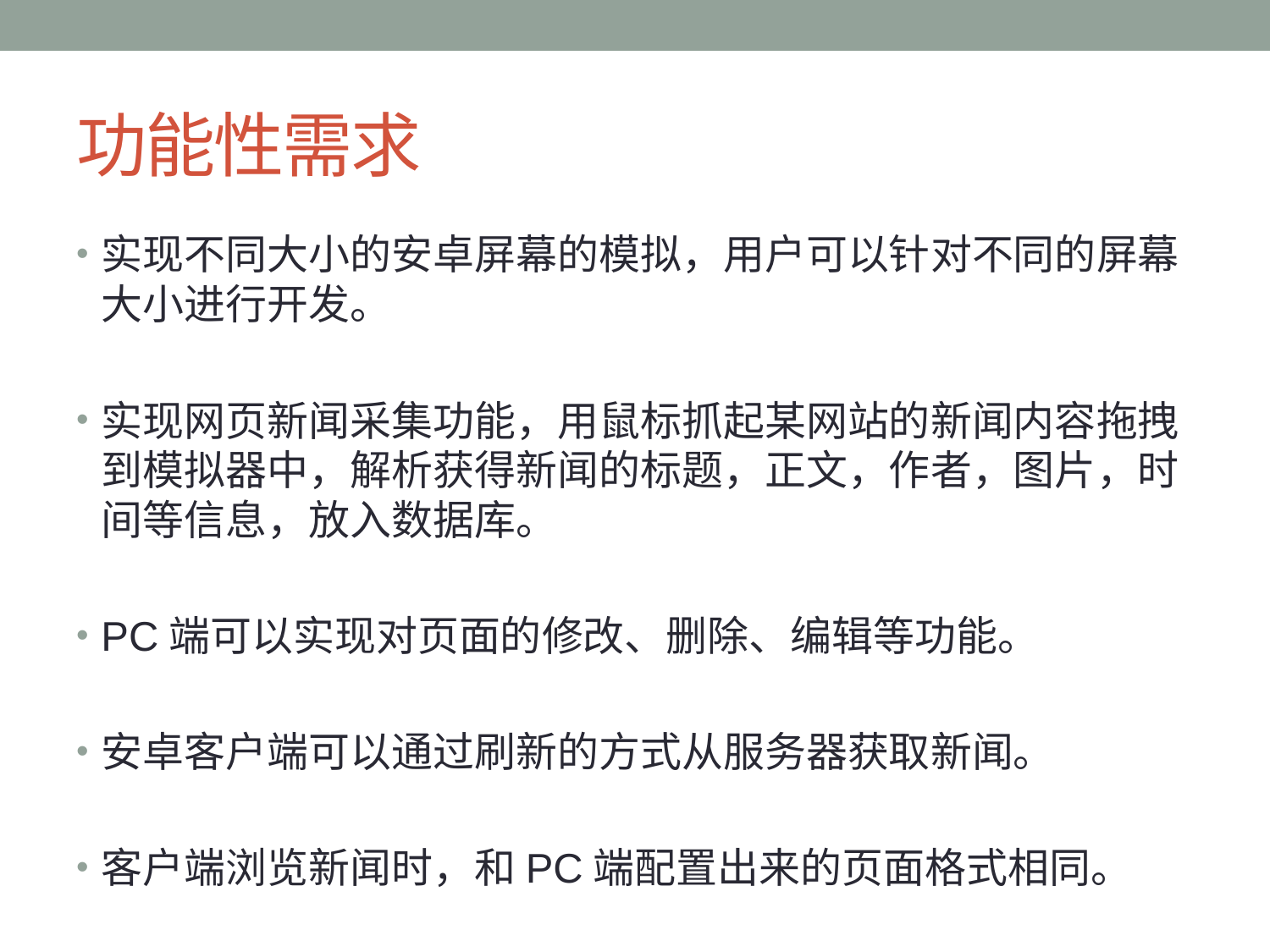

# 功能性需求
实现不同大小的安卓屏幕的模拟，用户可以针对不同的屏幕大小进行开发。

实现网页新闻采集功能，用鼠标抓起某网站的新闻内容拖拽到模拟器中，解析获得新闻的标题，正文，作者，图片，时间等信息，放入数据库。

PC端可以实现对页面的修改、删除、编辑等功能。

安卓客户端可以通过刷新的方式从服务器获取新闻。

客户端浏览新闻时，和PC端配置出来的页面格式相同。